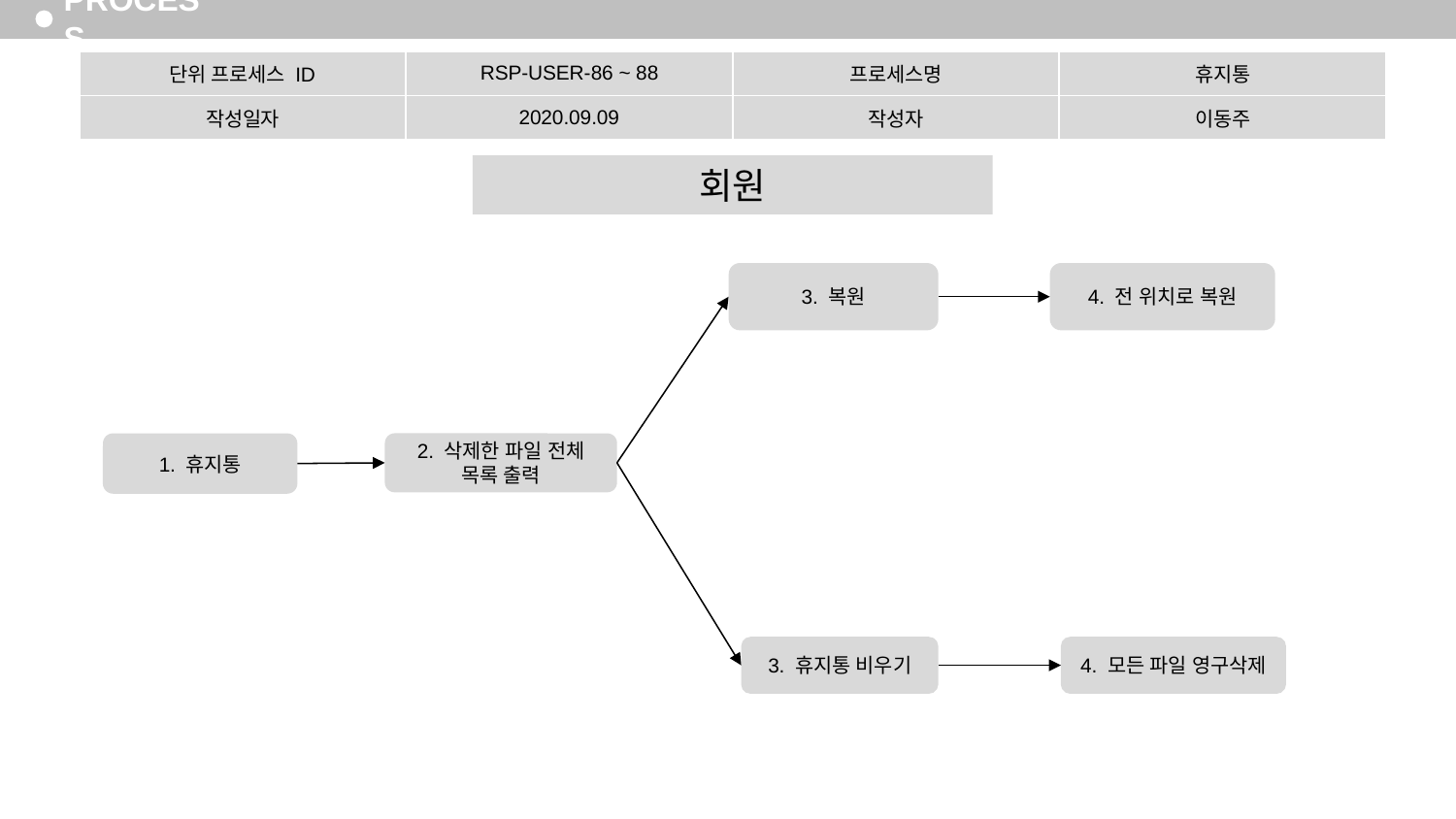

# PROCESS
| 단위 프로세스 ID | RSP-USER-86 ~ 88 | 프로세스명 | 휴지통 |
| --- | --- | --- | --- |
| 작성일자 | 2020.09.09 | 작성자 | 이동주 |
회원
4. 전 위치로 복원
3. 복원
1. 휴지통
2. 삭제한 파일 전체 목록 출력
4. 모든 파일 영구삭제
3. 휴지통 비우기